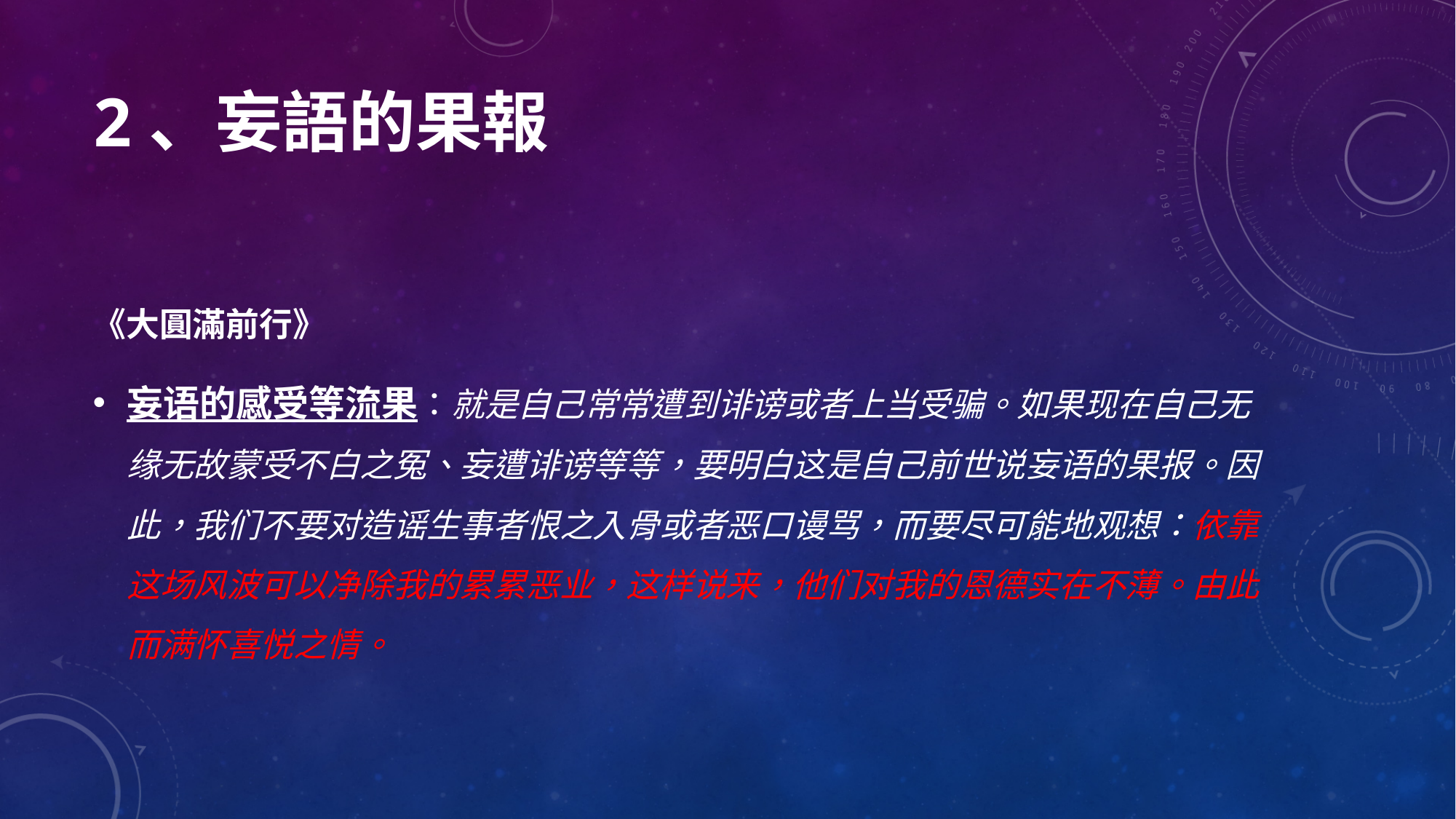

# 2、妄語的果報
《大圓滿前行》
妄语的感受等流果：就是自己常常遭到诽谤或者上当受骗。如果现在自己无缘无故蒙受不白之冤、妄遭诽谤等等，要明白这是自己前世说妄语的果报。因此，我们不要对造谣生事者恨之入骨或者恶口谩骂，而要尽可能地观想：依靠这场风波可以净除我的累累恶业，这样说来，他们对我的恩德实在不薄。由此而满怀喜悦之情。